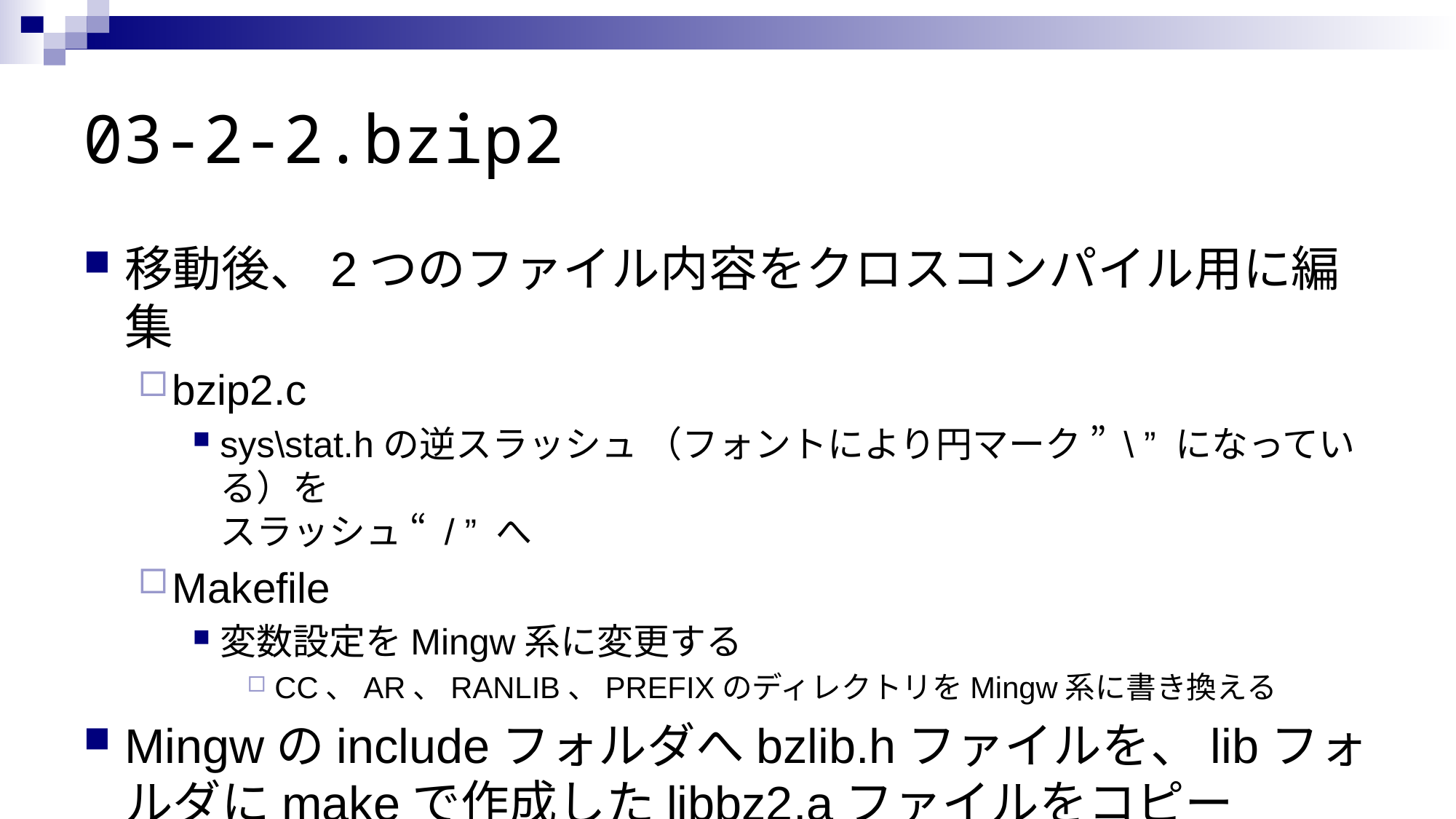

# 03-2-2.bzip2
移動後、2つのファイル内容をクロスコンパイル用に編集
bzip2.c
sys\stat.hの逆スラッシュ （フォントにより円マーク ” \ ” になっている）を
スラッシュ “ / ” へ
Makefile
変数設定をMingw系に変更する
CC、AR、RANLIB、PREFIXのディレクトリをMingw系に書き換える
Mingwのincludeフォルダへbzlib.hファイルを、libフォルダにmakeで作成したlibbz2.aファイルをコピー